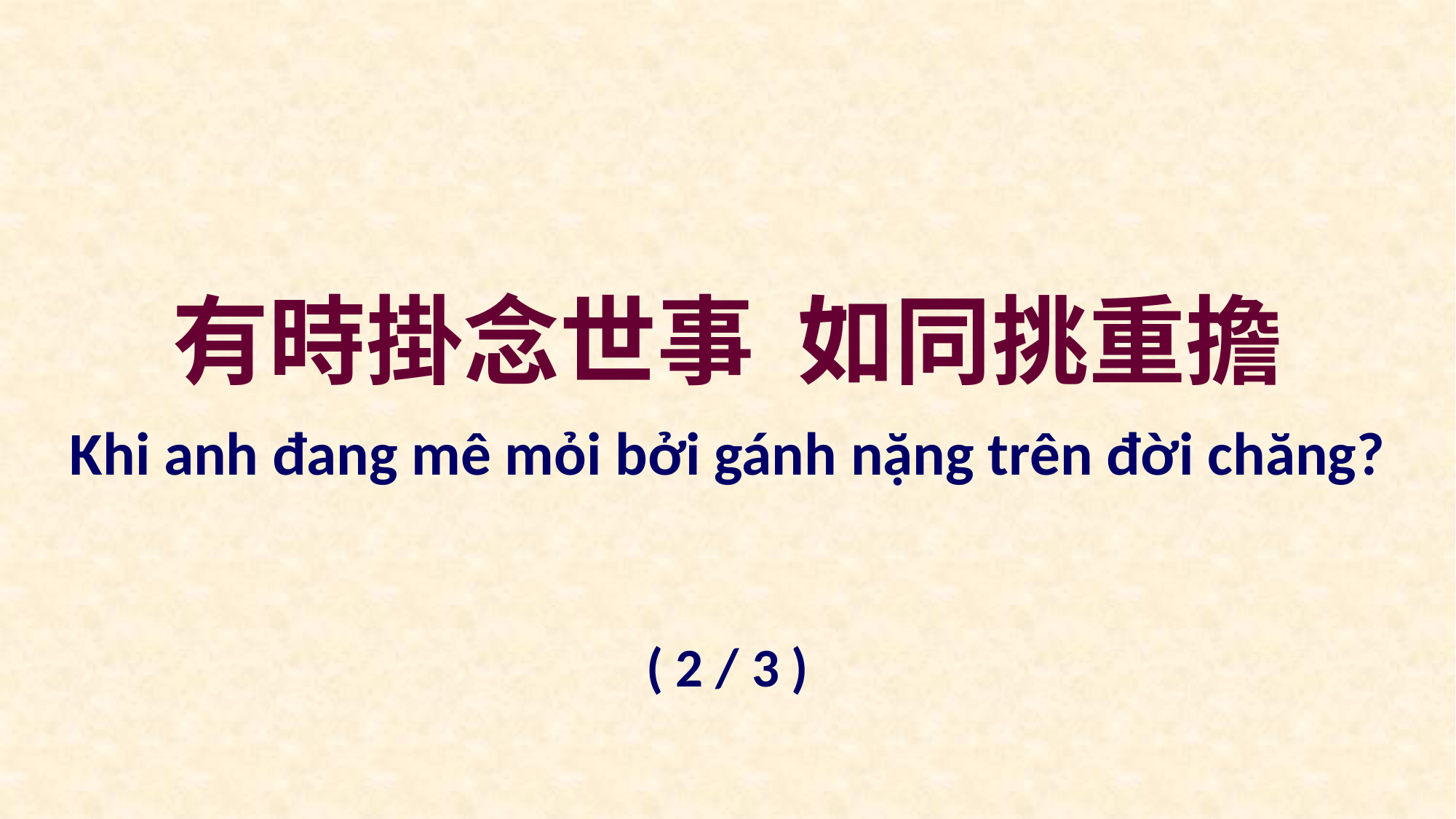

有時掛念世事  如同挑重擔
Khi anh đang mê mỏi bởi gánh nặng trên đời chăng?
( 2 / 3 )